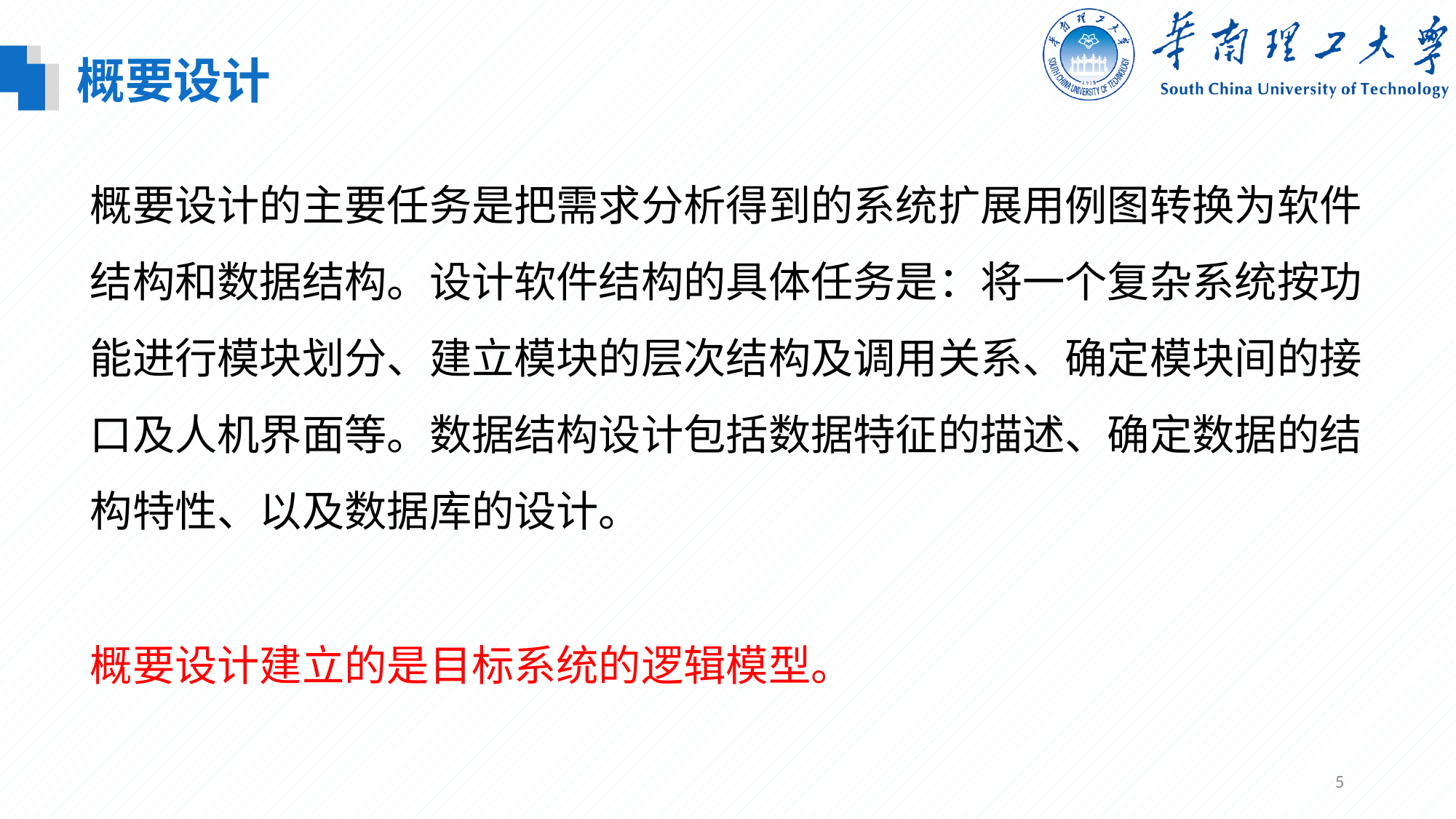

概要设计
概要设计的主要任务是把需求分析得到的系统扩展用例图转换为软件结构和数据结构。设计软件结构的具体任务是：将一个复杂系统按功能进行模块划分、建立模块的层次结构及调用关系、确定模块间的接口及人机界面等。数据结构设计包括数据特征的描述、确定数据的结构特性、以及数据库的设计。

概要设计建立的是目标系统的逻辑模型。
5